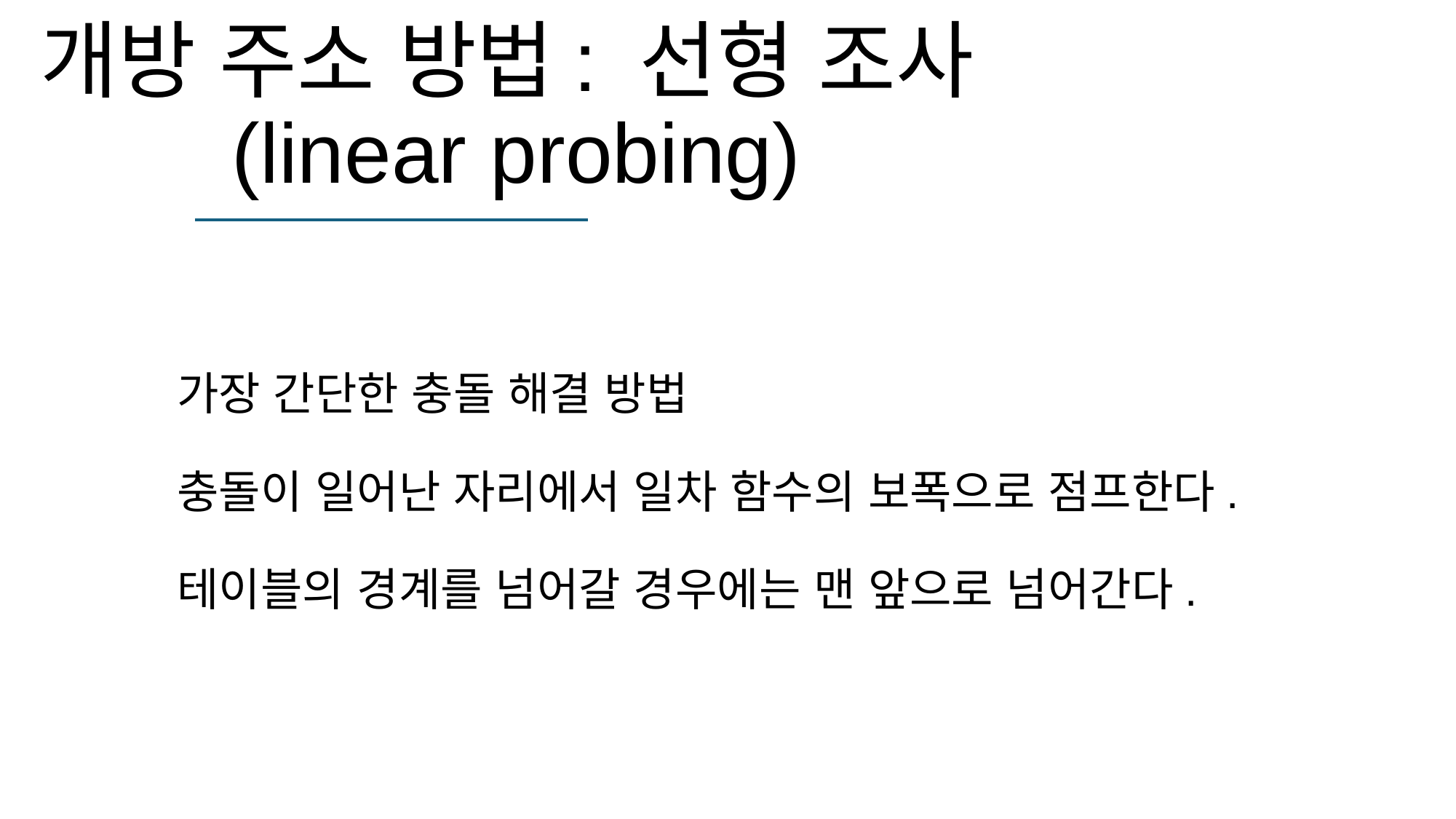

# 개방 주소 방법: 선형 조사(linear probing)

가장 간단한 충돌 해결 방법

충돌이 일어난 자리에서 일차 함수의 보폭으로 점프한다.

테이블의 경계를 넘어갈 경우에는 맨 앞으로 넘어간다.